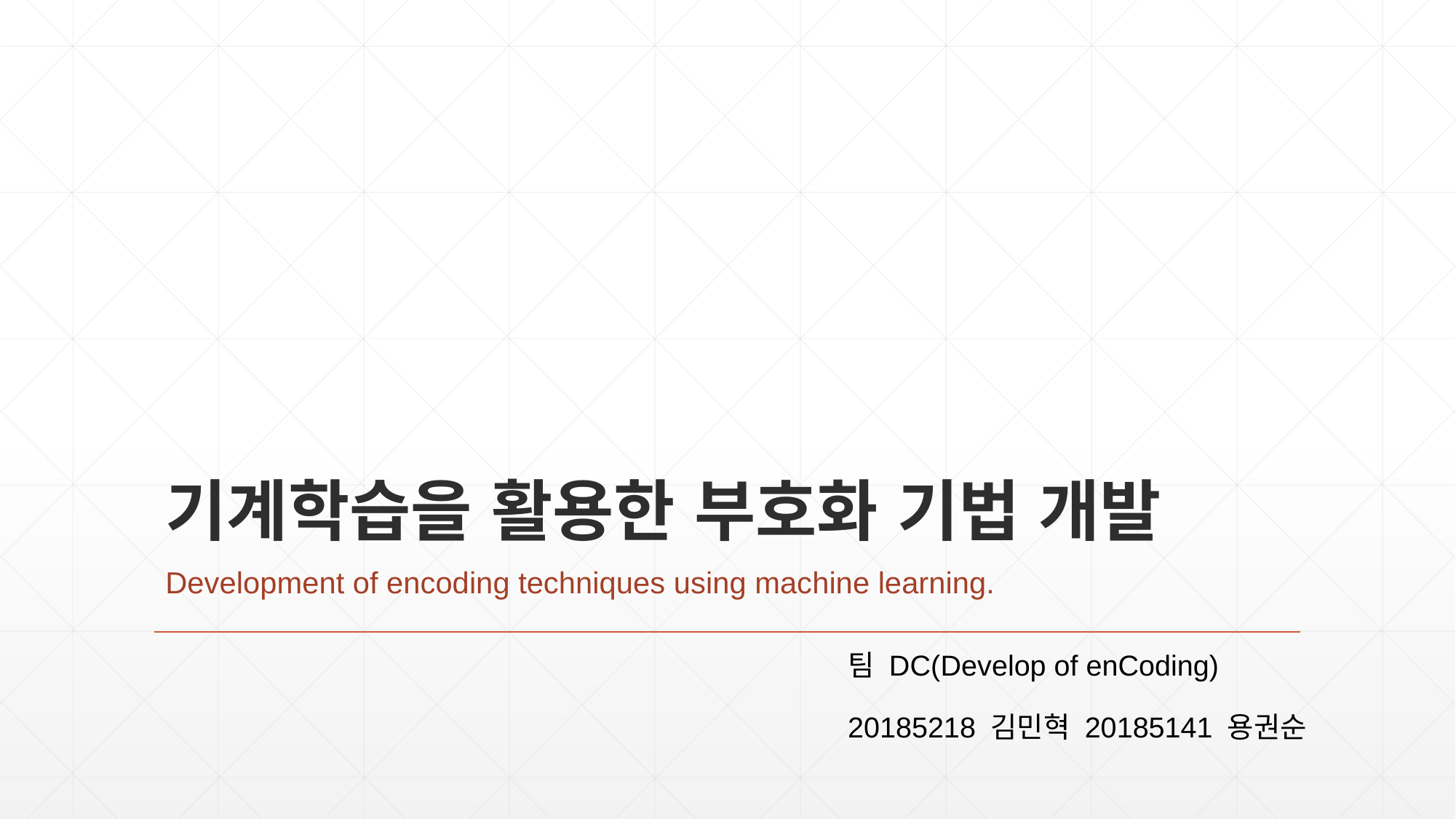

# 기계학습을 활용한 부호화 기법 개발
Development of encoding techniques using machine learning.
팀 DC(Develop of enCoding)

20185218 김민혁 20185141 용권순